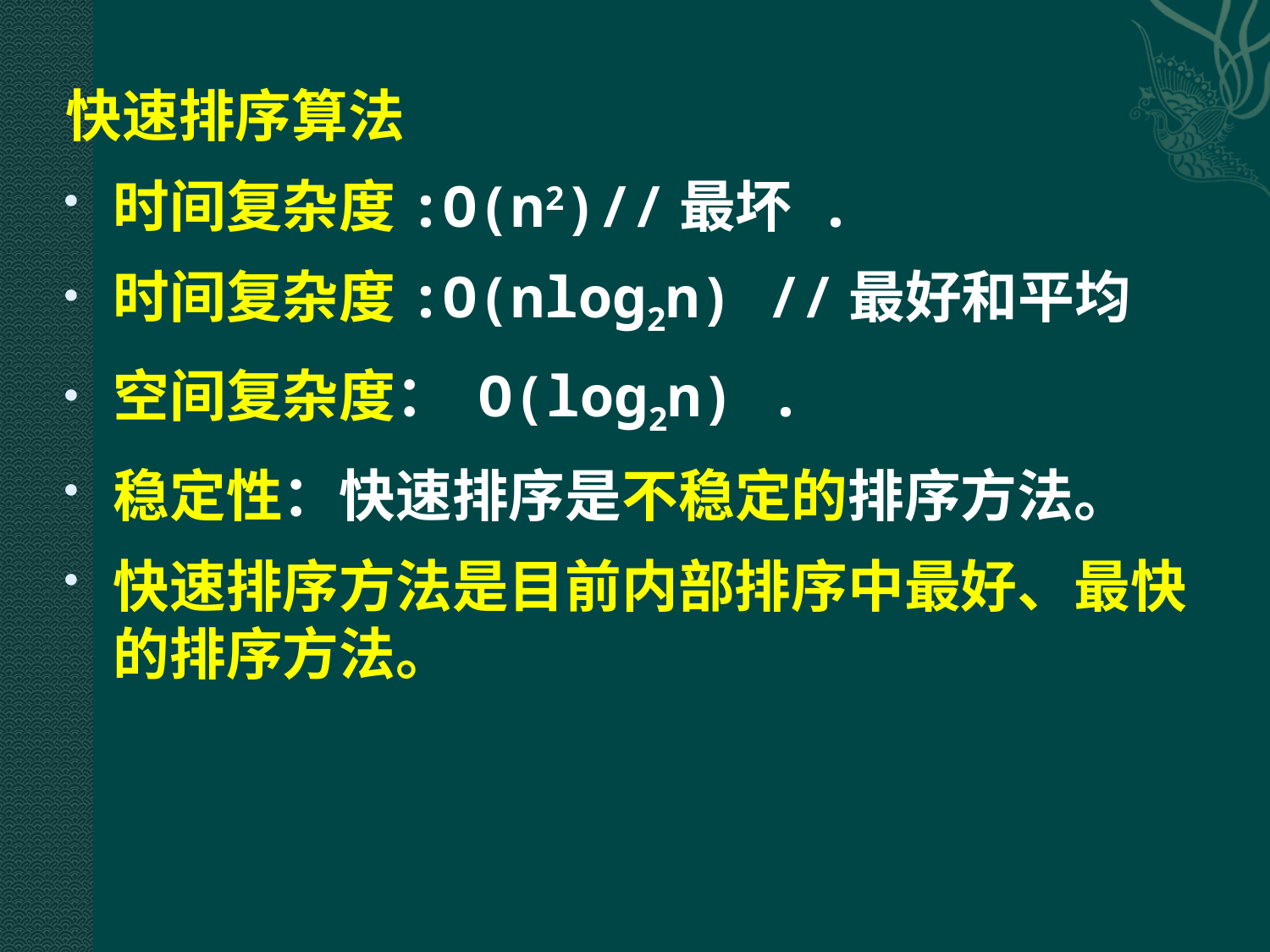

快速排序算法
时间复杂度:O(n2)//最坏 .
时间复杂度:O(nlog2n) //最好和平均
空间复杂度： O(log2n) .
稳定性：快速排序是不稳定的排序方法。
快速排序方法是目前内部排序中最好、最快的排序方法。